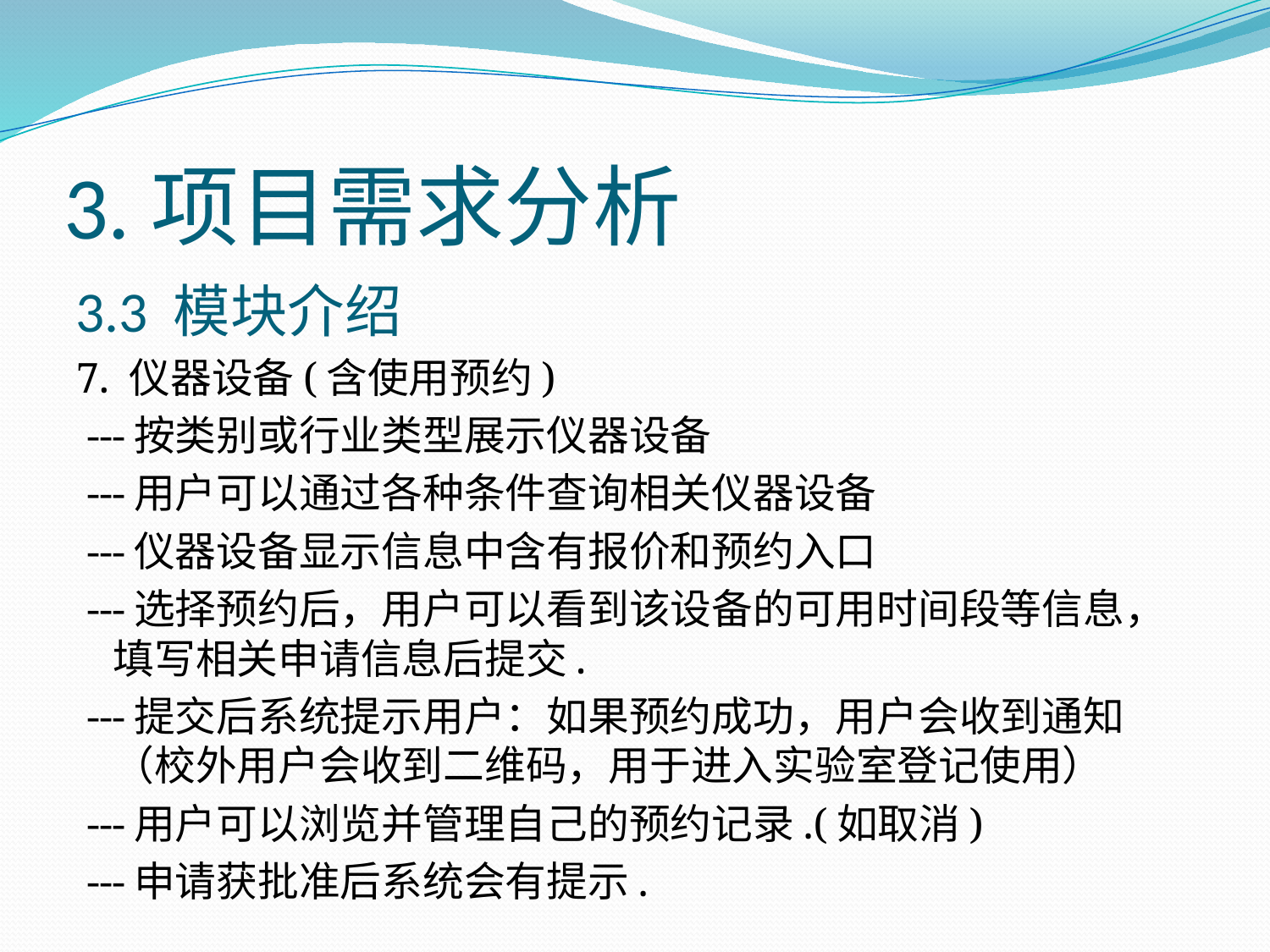

# 3.项目需求分析
3.3 模块介绍
7. 仪器设备(含使用预约)
 ---按类别或行业类型展示仪器设备
 ---用户可以通过各种条件查询相关仪器设备
 ---仪器设备显示信息中含有报价和预约入口
 ---选择预约后，用户可以看到该设备的可用时间段等信息，填写相关申请信息后提交.
 ---提交后系统提示用户：如果预约成功，用户会收到通知（校外用户会收到二维码，用于进入实验室登记使用）
 ---用户可以浏览并管理自己的预约记录.(如取消)
 ---申请获批准后系统会有提示.